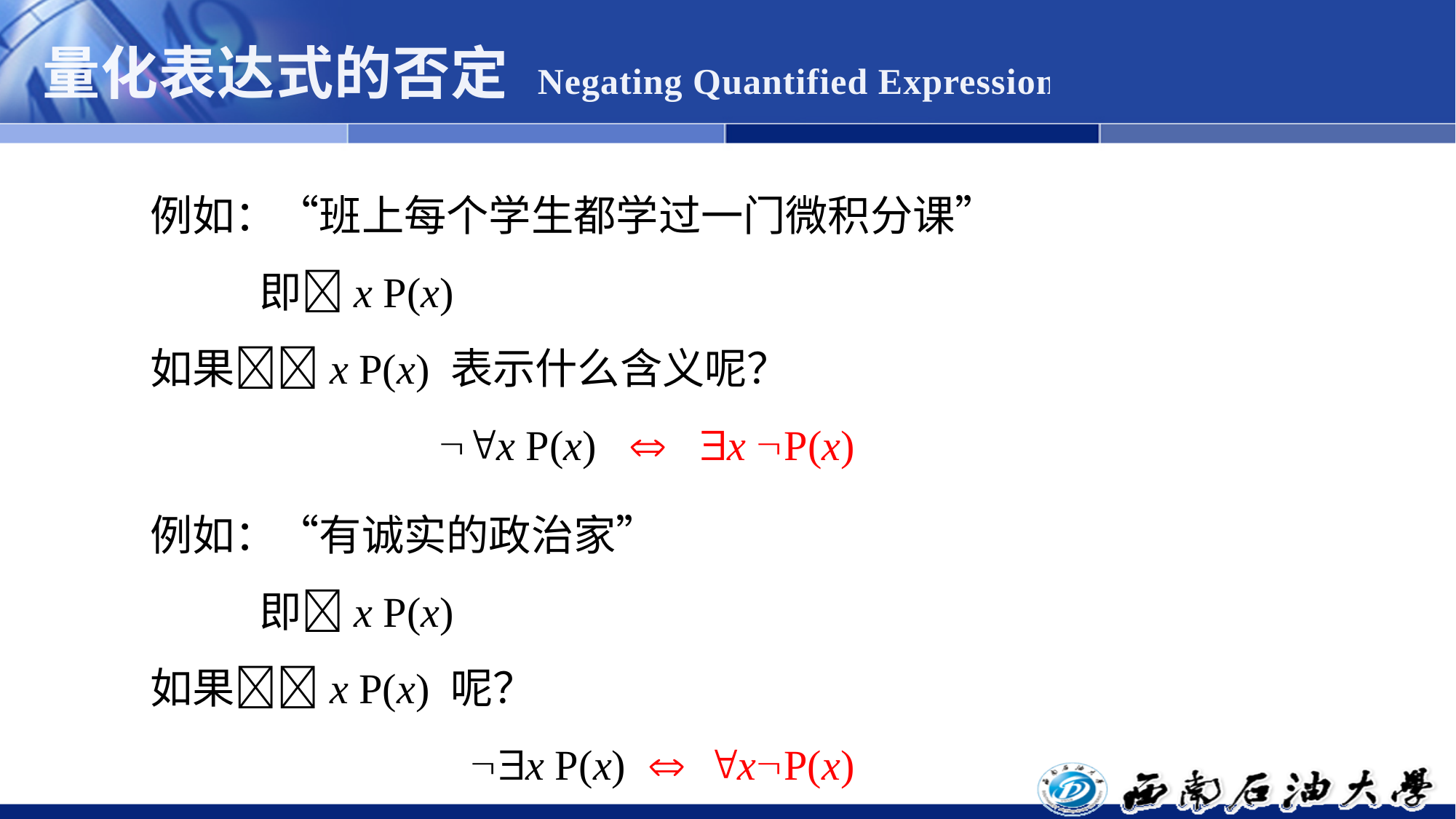

# 量化表达式的否定 Negating Quantified Expressions
例如：“班上每个学生都学过一门微积分课”
	即∀x P(x)
如果¬∀x P(x) 表示什么含义呢？
¬∀x P(x)   ⇔   ∃x ¬P(x)
例如：“有诚实的政治家”
	即∃x P(x)
如果¬∃x P(x) 呢？
¬∃x P(x)  ⇔  ∀x¬P(x)